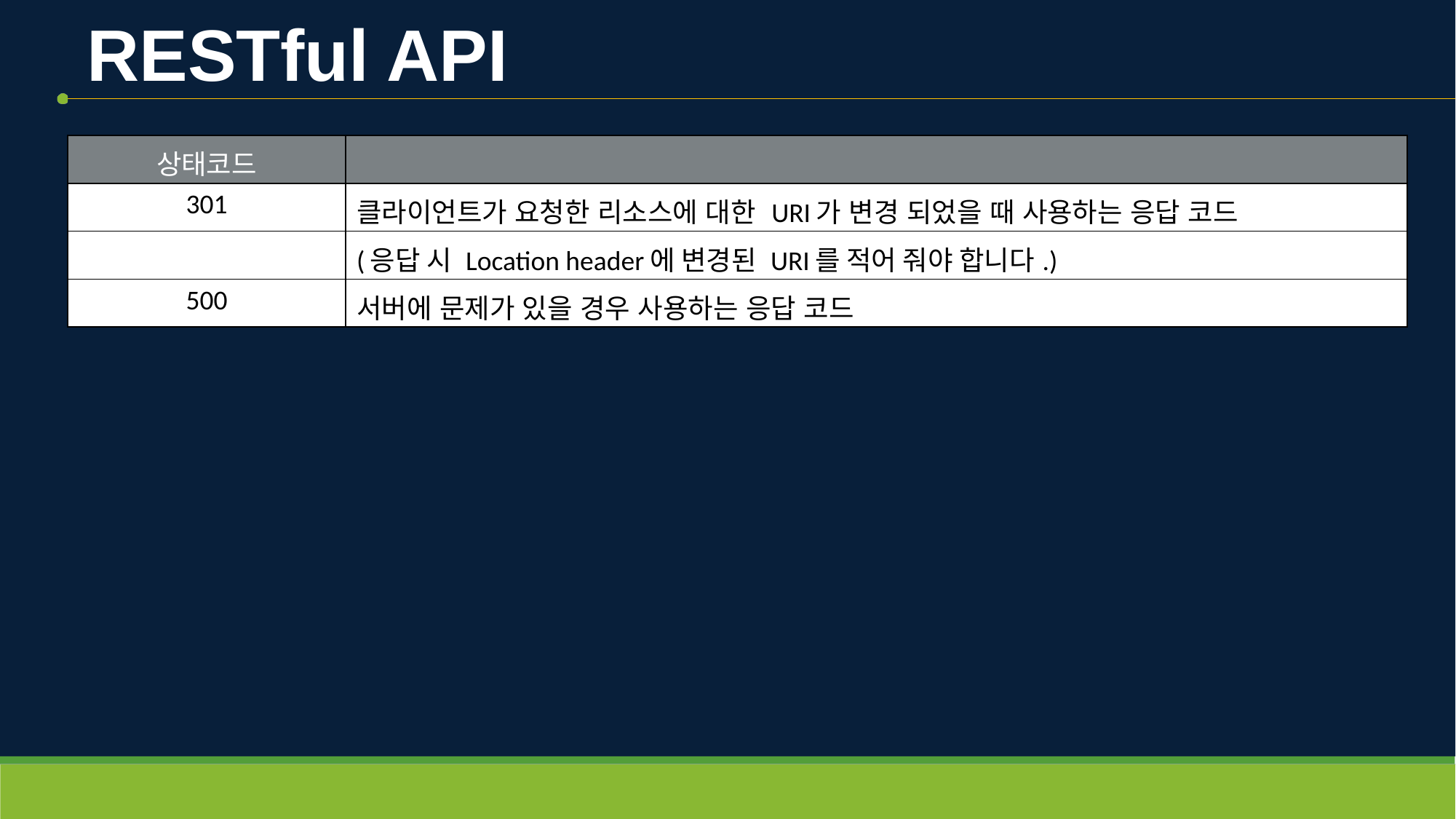

# RESTful API

| 상태코드 |  |
| --- | --- |
| 301 | 클라이언트가 요청한 리소스에 대한 URI가 변경 되었을 때 사용하는 응답 코드 |
|  | (응답 시 Location header에 변경된 URI를 적어 줘야 합니다.) |
| 500 | 서버에 문제가 있을 경우 사용하는 응답 코드 |